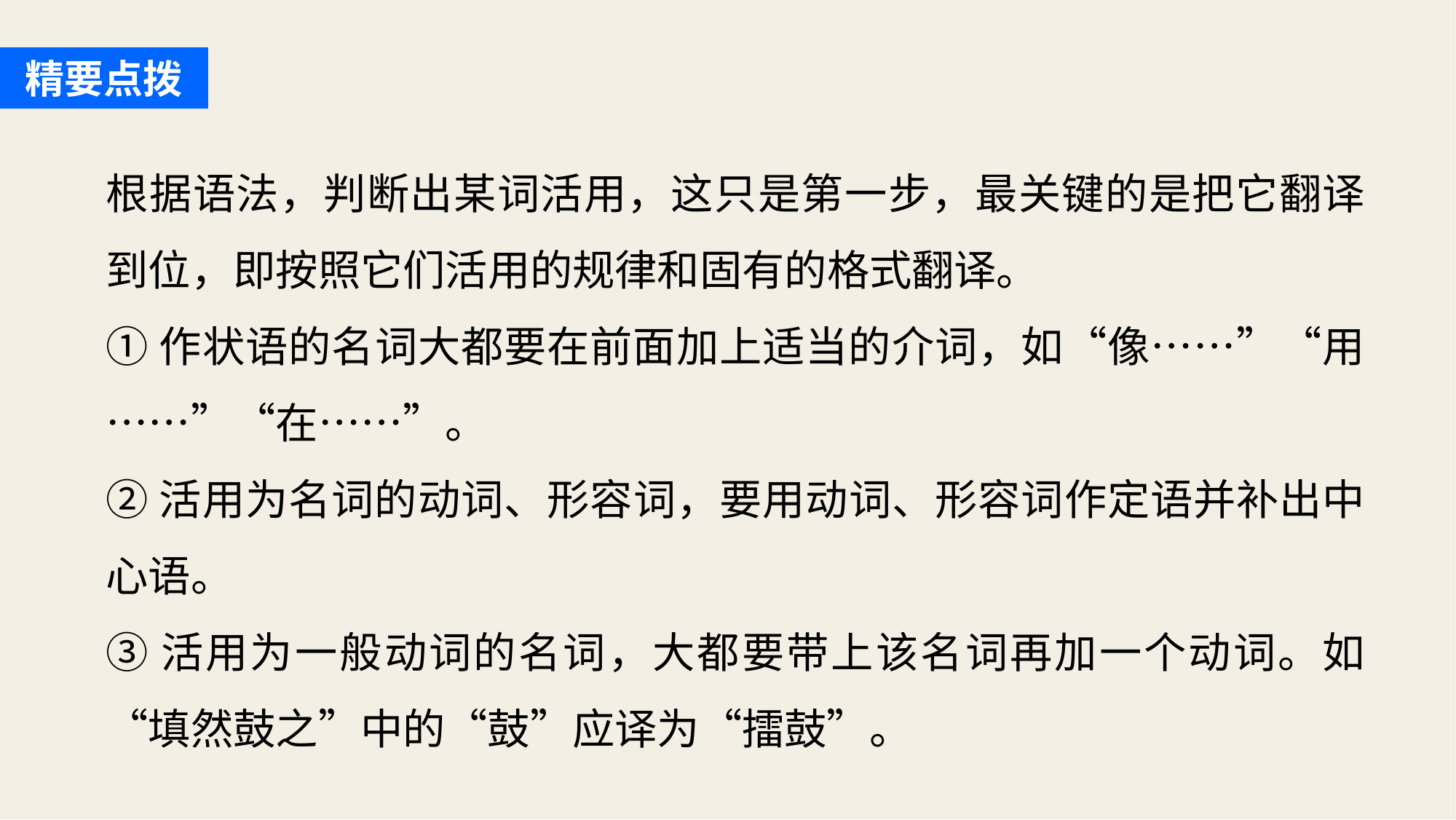

精要点拨
根据语法，判断出某词活用，这只是第一步，最关键的是把它翻译到位，即按照它们活用的规律和固有的格式翻译。
①作状语的名词大都要在前面加上适当的介词，如“像……”“用……”“在……”。
②活用为名词的动词、形容词，要用动词、形容词作定语并补出中心语。
③活用为一般动词的名词，大都要带上该名词再加一个动词。如“填然鼓之”中的“鼓”应译为“擂鼓”。